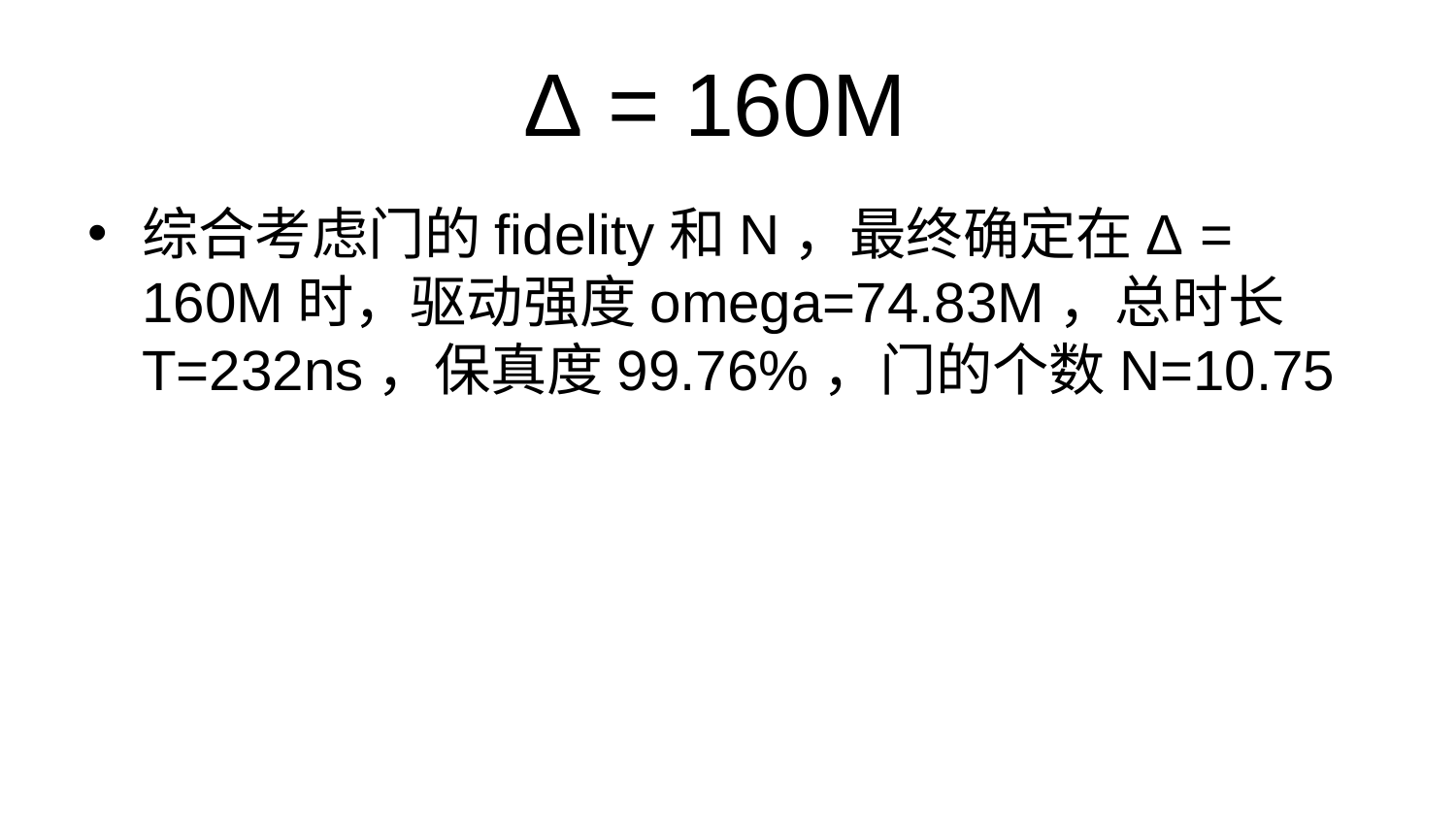

# Δ = 160M
综合考虑门的fidelity和N，最终确定在Δ = 160M时，驱动强度omega=74.83M，总时长T=232ns，保真度99.76%，门的个数N=10.75